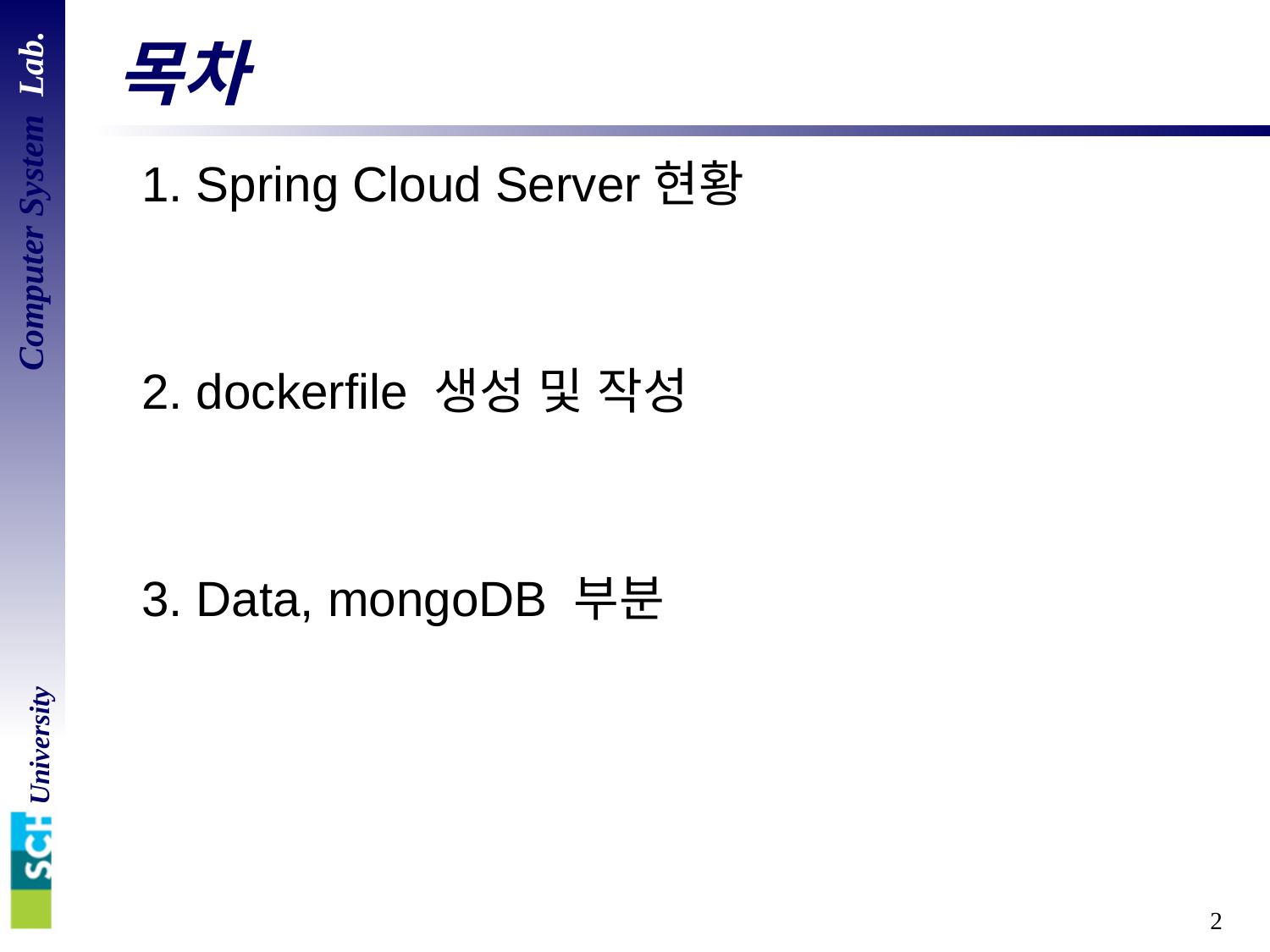

# 목차
 1. Spring Cloud Server현황

 2. dockerfile 생성 및 작성

 3. Data, mongoDB 부분